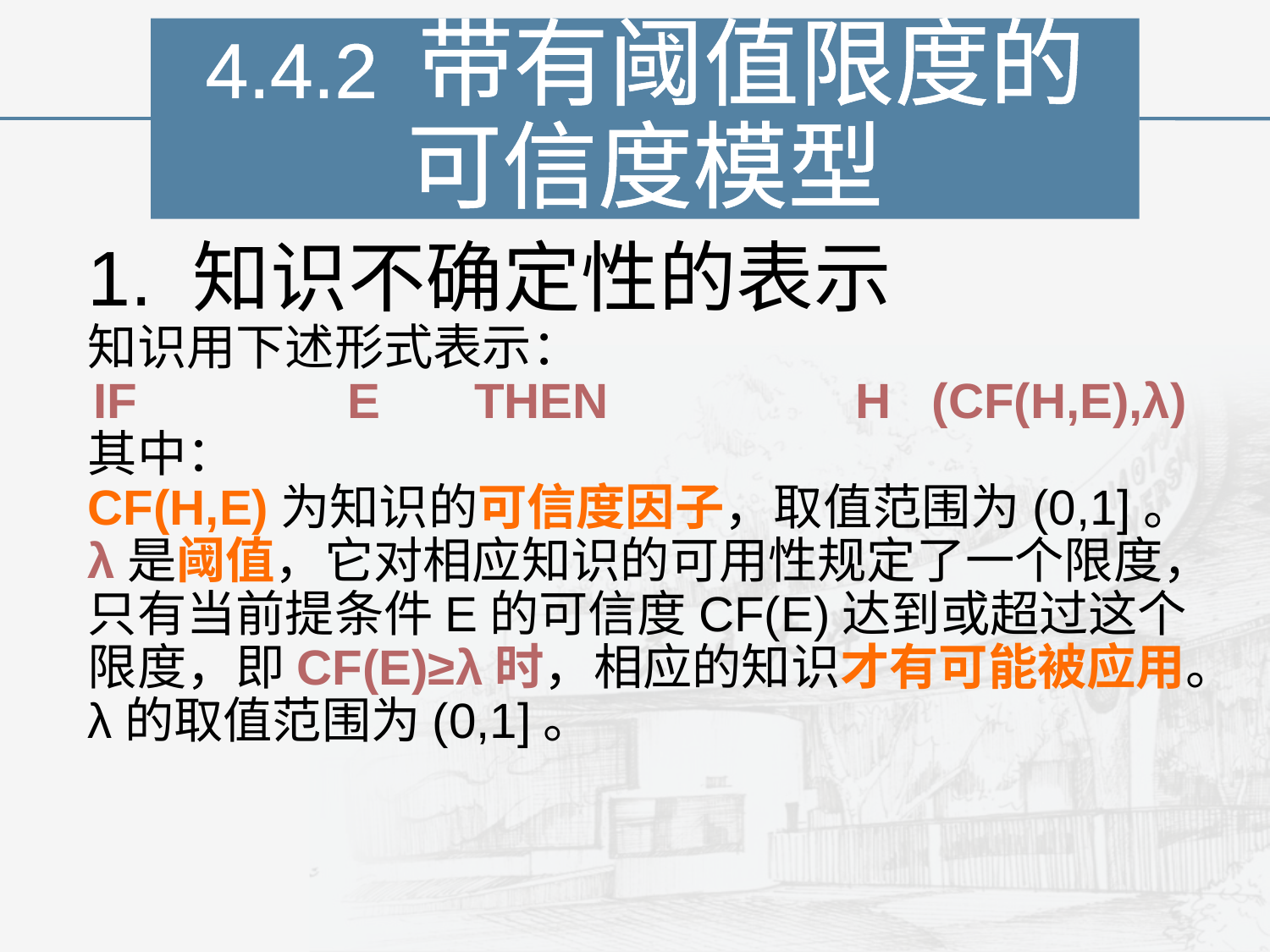

4.4.2 带有阈值限度的可信度模型
1. 知识不确定性的表示
知识用下述形式表示：
IF		E	THEN		H   (CF(H,E),λ)
其中：
CF(H,E)为知识的可信度因子，取值范围为(0,1]。
λ是阈值，它对相应知识的可用性规定了一个限度，只有当前提条件E的可信度CF(E)达到或超过这个限度，即CF(E)≥λ时，相应的知识才有可能被应用。λ的取值范围为(0,1]。
70